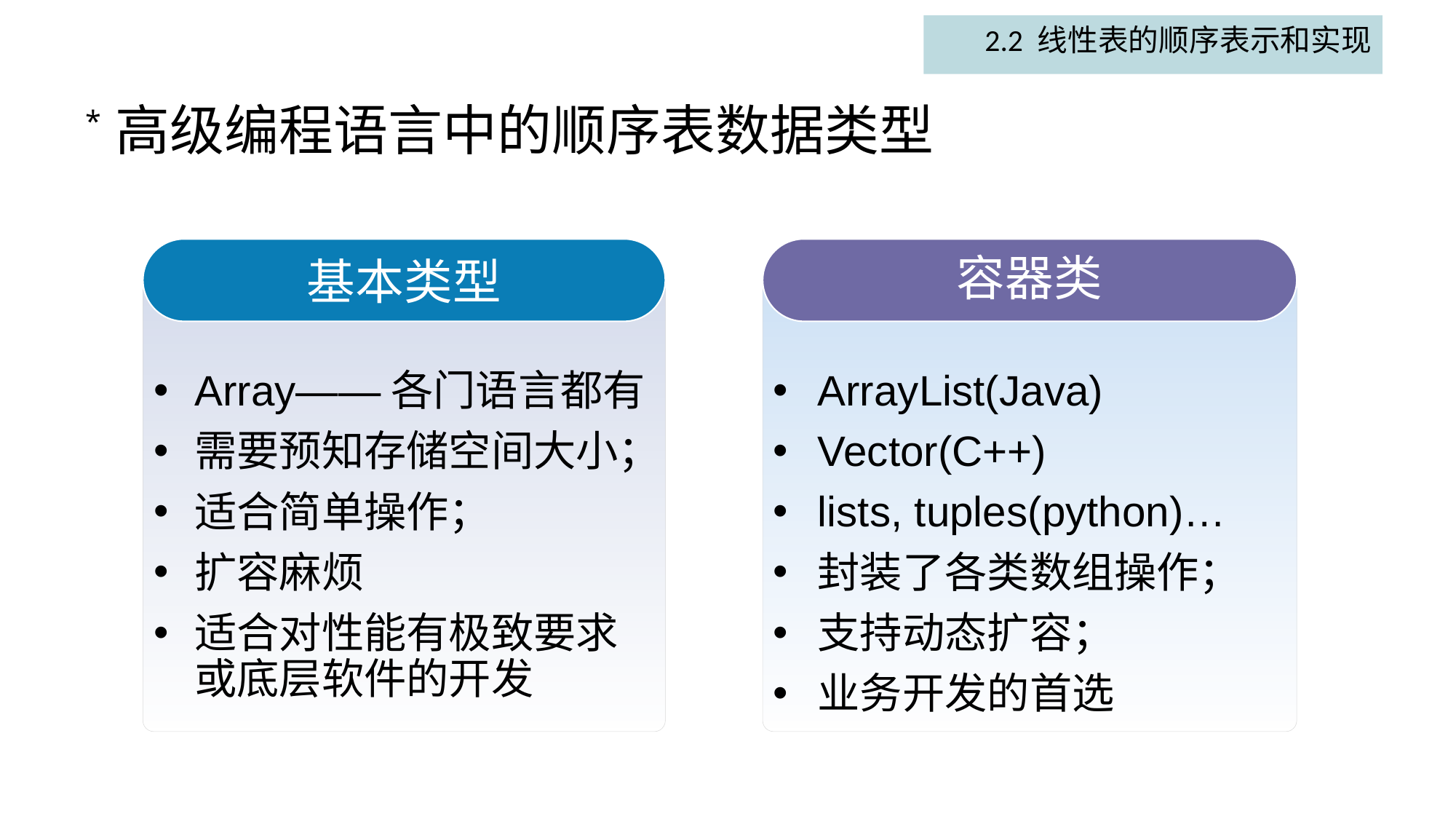

2.2 线性表的顺序表示和实现
# *高级编程语言中的顺序表数据类型
容器类

ArrayList(Java)
Vector(C++)
lists, tuples(python)…
封装了各类数组操作；
支持动态扩容；
业务开发的首选

基本类型

Array——各门语言都有
需要预知存储空间大小；
适合简单操作；
扩容麻烦
适合对性能有极致要求或底层软件的开发